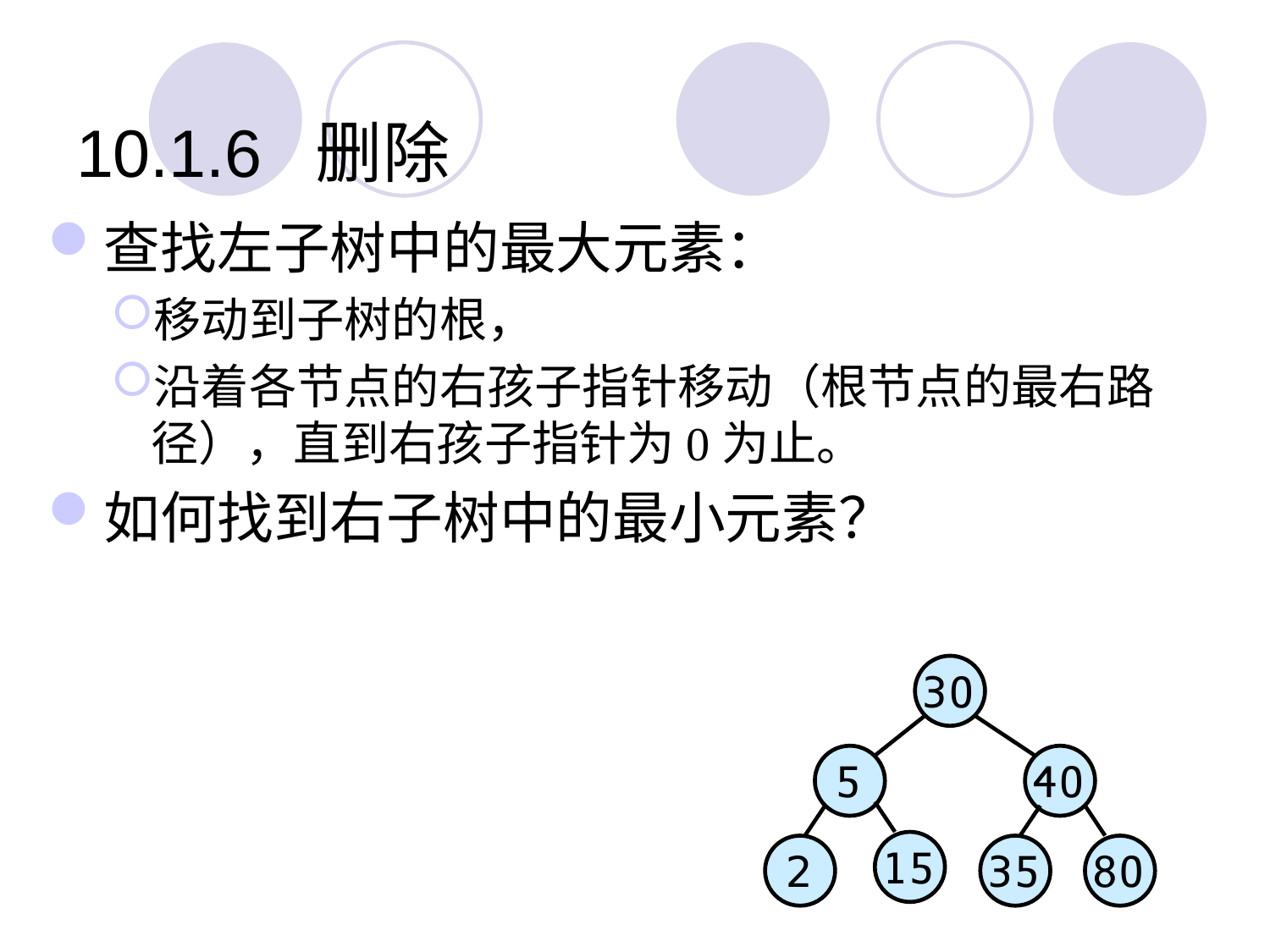

14
10.1.6  删除

查找左子树中的最大元素：
移动到子树的根，
沿着各节点的右孩子指针移动（根节点的最右路径），直到右孩子指针为0为止。
如何找到右子树中的最小元素？
30

5
40

15
2
35
80